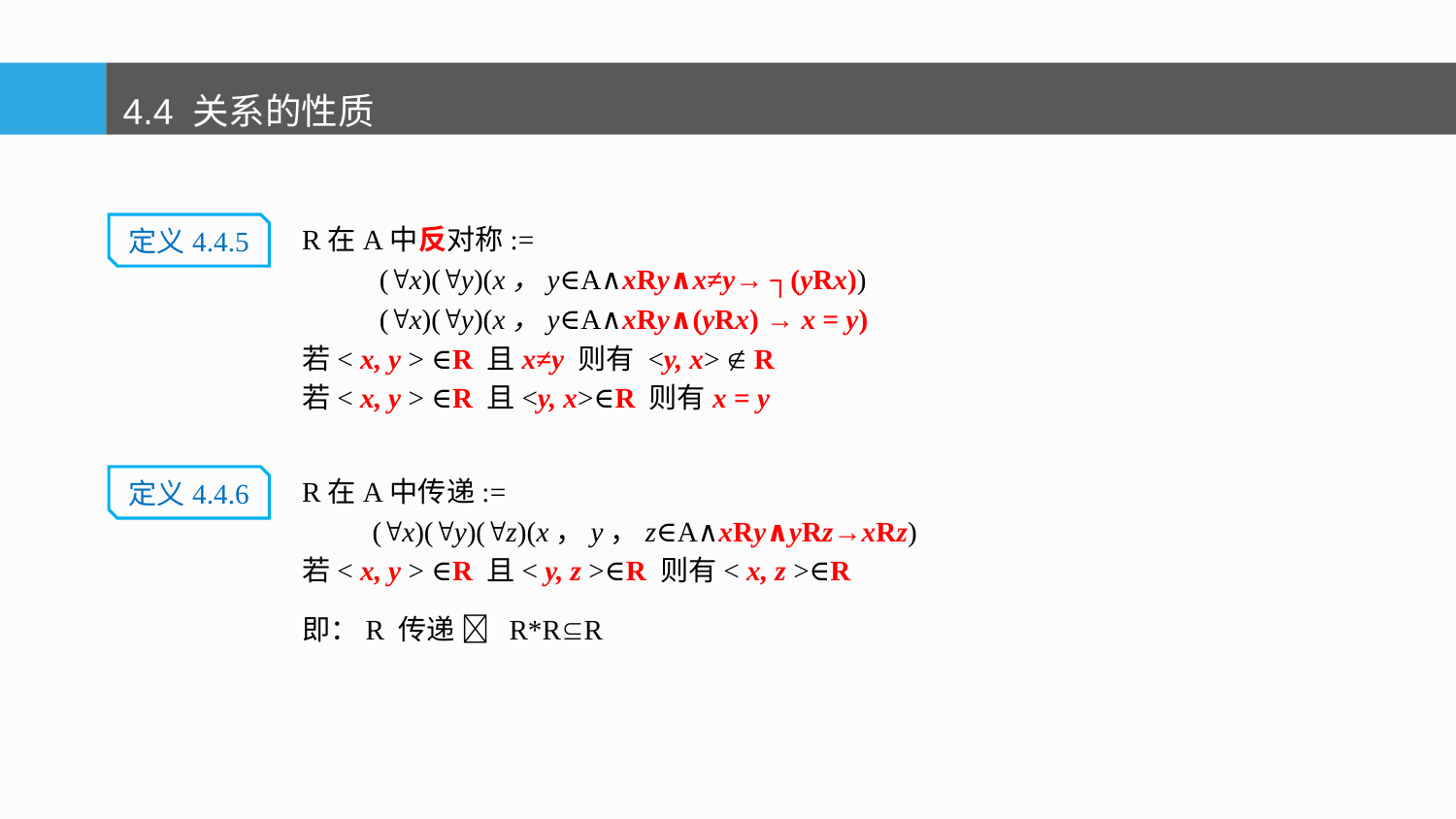

4.4 关系的性质

定义4.4.5
R在A中反对称:=
           (∀x)(∀y)(x，y∈A∧xRy∧x≠y→ ┐(yRx))
           (∀x)(∀y)(x，y∈A∧xRy∧(yRx) → x = y)
若< x, y > ∈R 且x≠y 则有 <y, x> ∉ R
若< x, y > ∈R 且<y, x>∈R 则有x = y
定义4.4.6
R在A中传递:=
          (∀x)(∀y)(∀z)(x，y，z∈A∧xRy∧yRz→xRz)
若< x, y > ∈R 且< y, z >∈R 则有< x, z >∈R
即：R 传递 ⇔  R*R⊆R